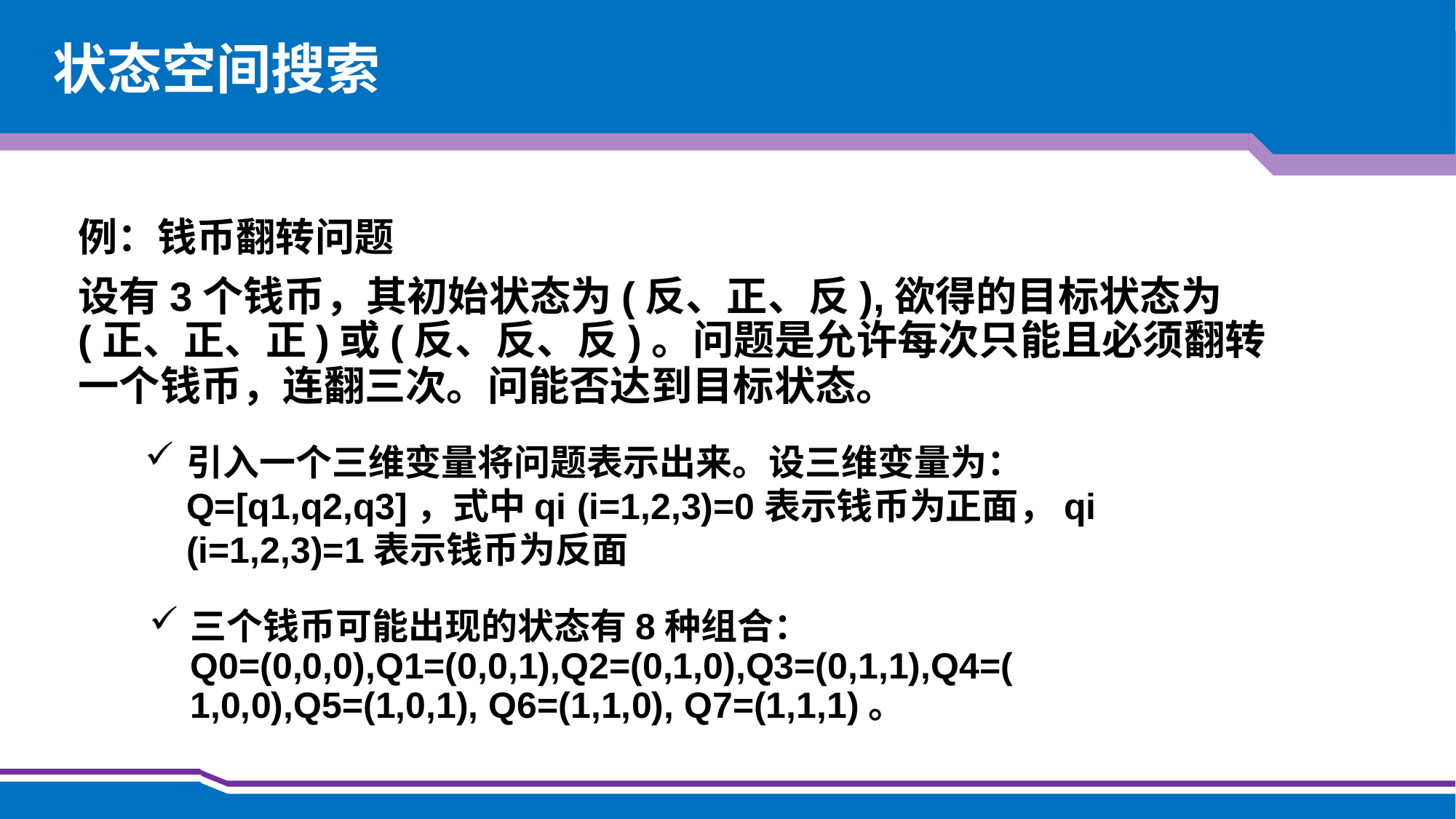

状态空间搜索
例：钱币翻转问题
设有3个钱币，其初始状态为(反、正、反),欲得的目标状态为(正、正、正)或(反、反、反)。问题是允许每次只能且必须翻转一个钱币，连翻三次。问能否达到目标状态。
引入一个三维变量将问题表示出来。设三维变量为：Q=[q1,q2,q3]，式中qi (i=1,2,3)=0表示钱币为正面，qi (i=1,2,3)=1表示钱币为反面
三个钱币可能出现的状态有8种组合：Q0=(0,0,0),Q1=(0,0,1),Q2=(0,1,0),Q3=(0,1,1),Q4=(1,0,0),Q5=(1,0,1), Q6=(1,1,0), Q7=(1,1,1)。